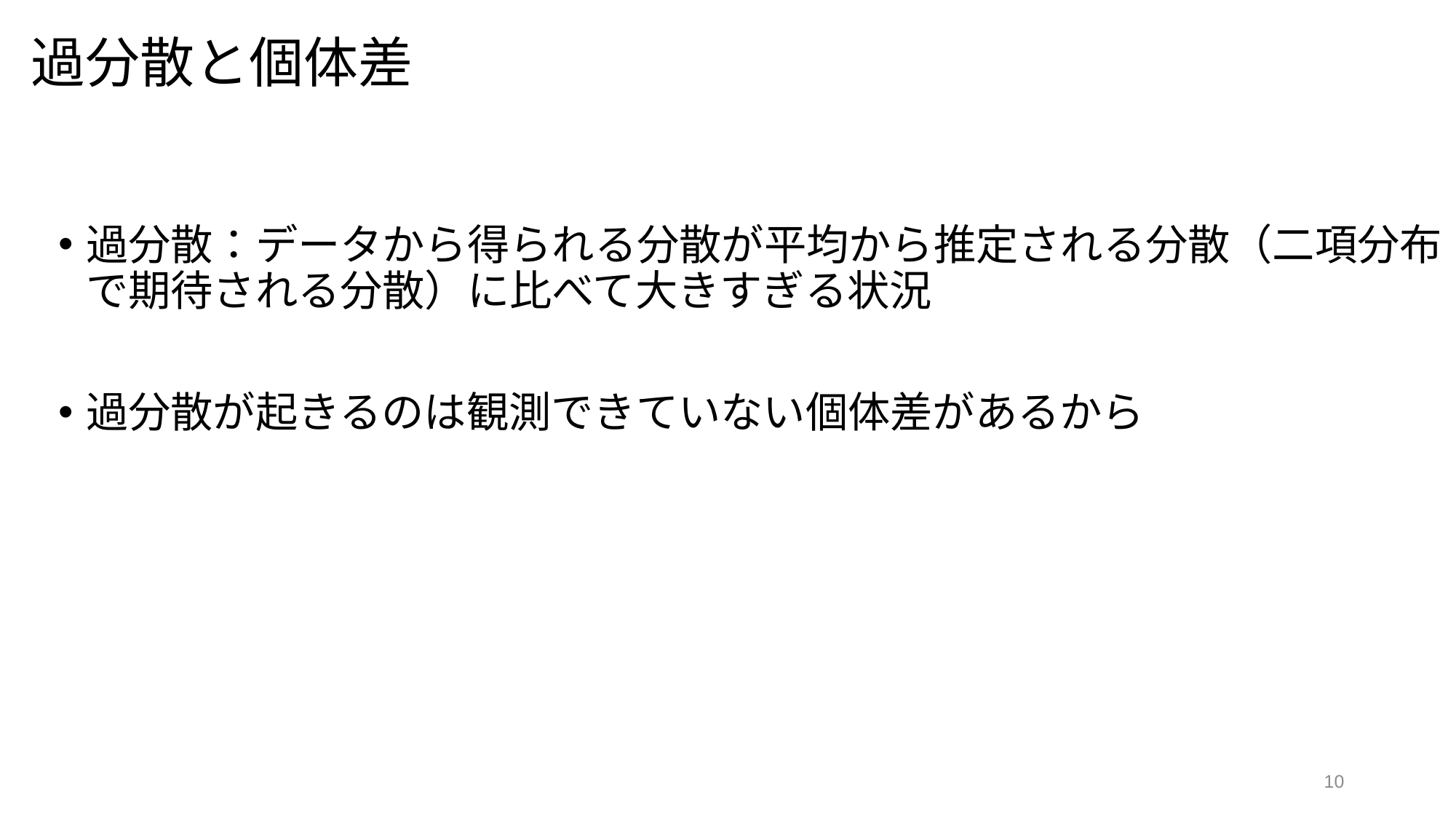

# 過分散と個体差
過分散：データから得られる分散が平均から推定される分散（二項分布で期待される分散）に比べて大きすぎる状況

過分散が起きるのは観測できていない個体差があるから
10